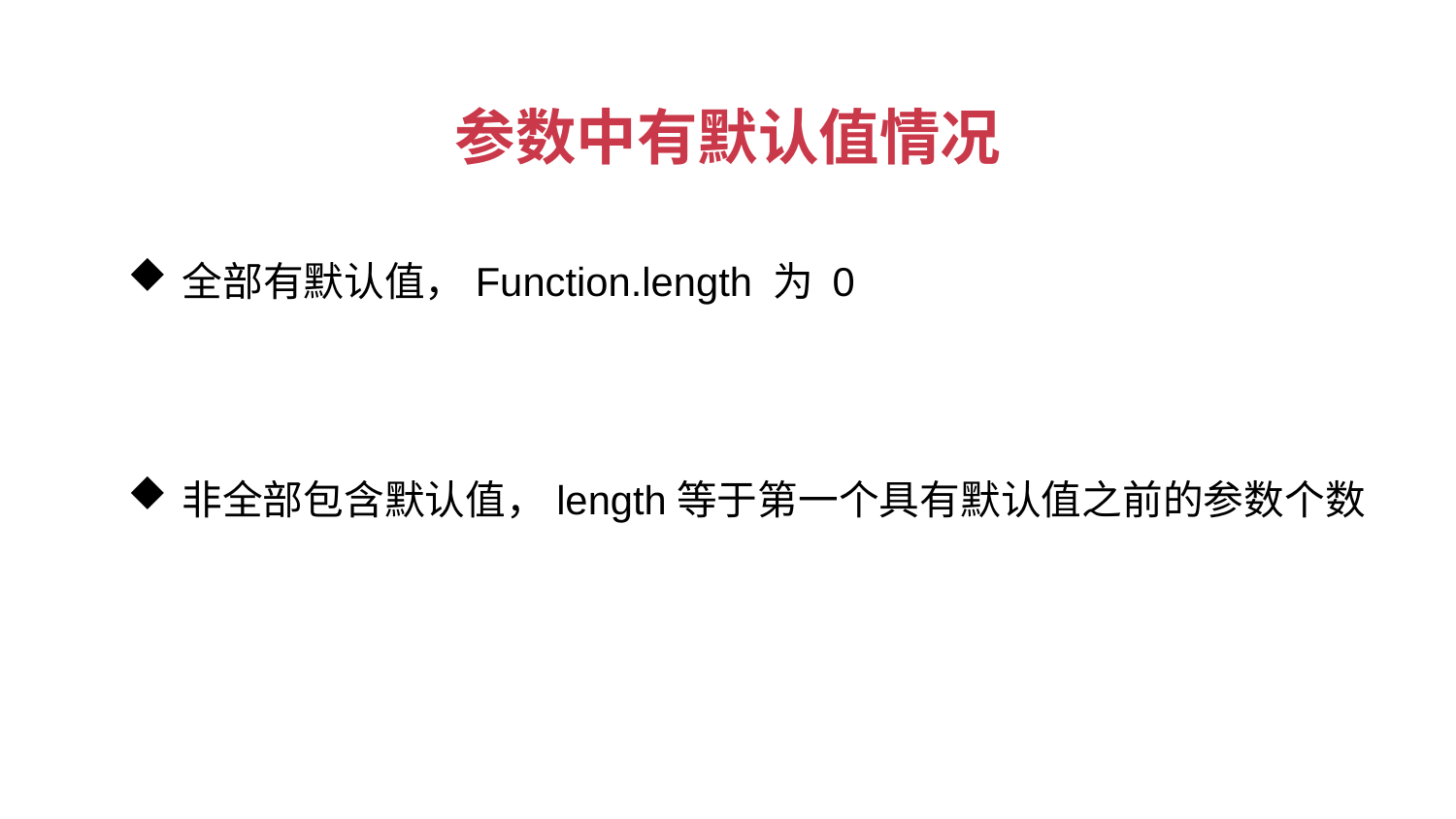

参数中有默认值情况
全部有默认值，Function.length 为 0
非全部包含默认值，length等于第一个具有默认值之前的参数个数